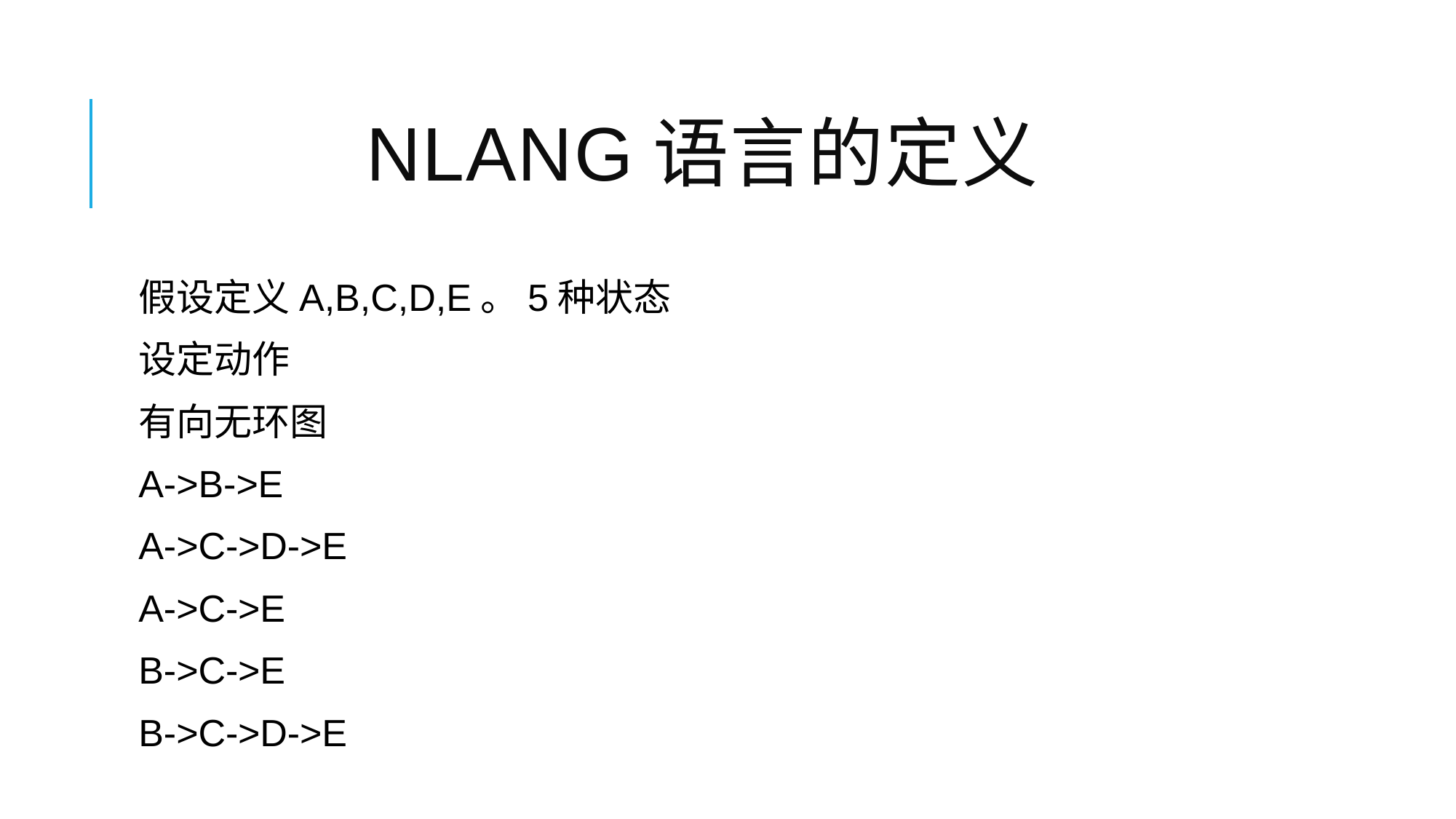

# nlang语言的定义
假设定义A,B,C,D,E。5种状态
设定动作
有向无环图
A->B->E
A->C->D->E
A->C->E
B->C->E
B->C->D->E